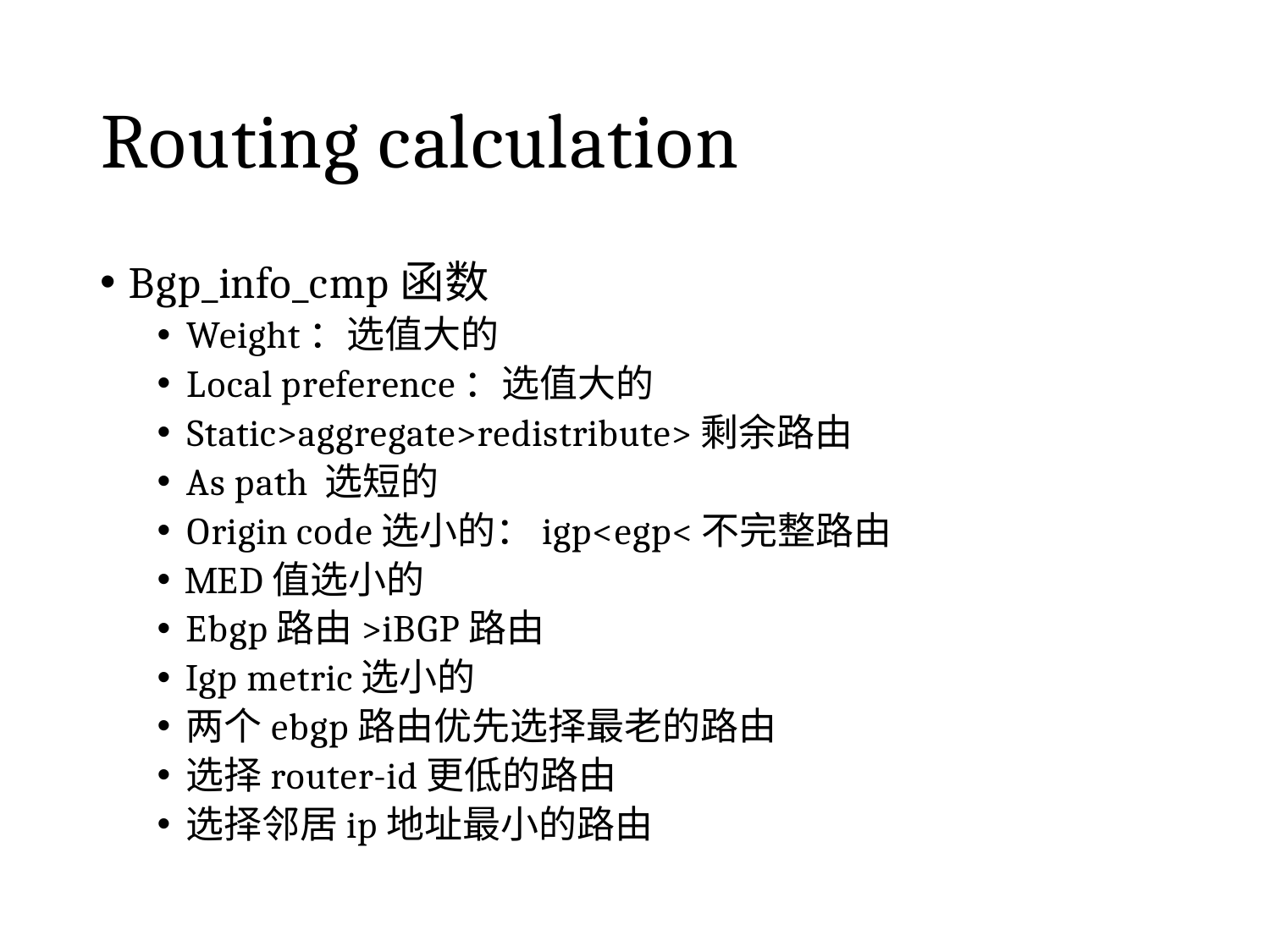

# Routing calculation
Bgp_info_cmp函数
Weight：选值大的
Local preference：选值大的
Static>aggregate>redistribute>剩余路由
As path 选短的
Origin code选小的：igp<egp<不完整路由
MED值选小的
Ebgp路由>iBGP路由
Igp metric选小的
两个ebgp路由优先选择最老的路由
选择router-id更低的路由
选择邻居ip地址最小的路由